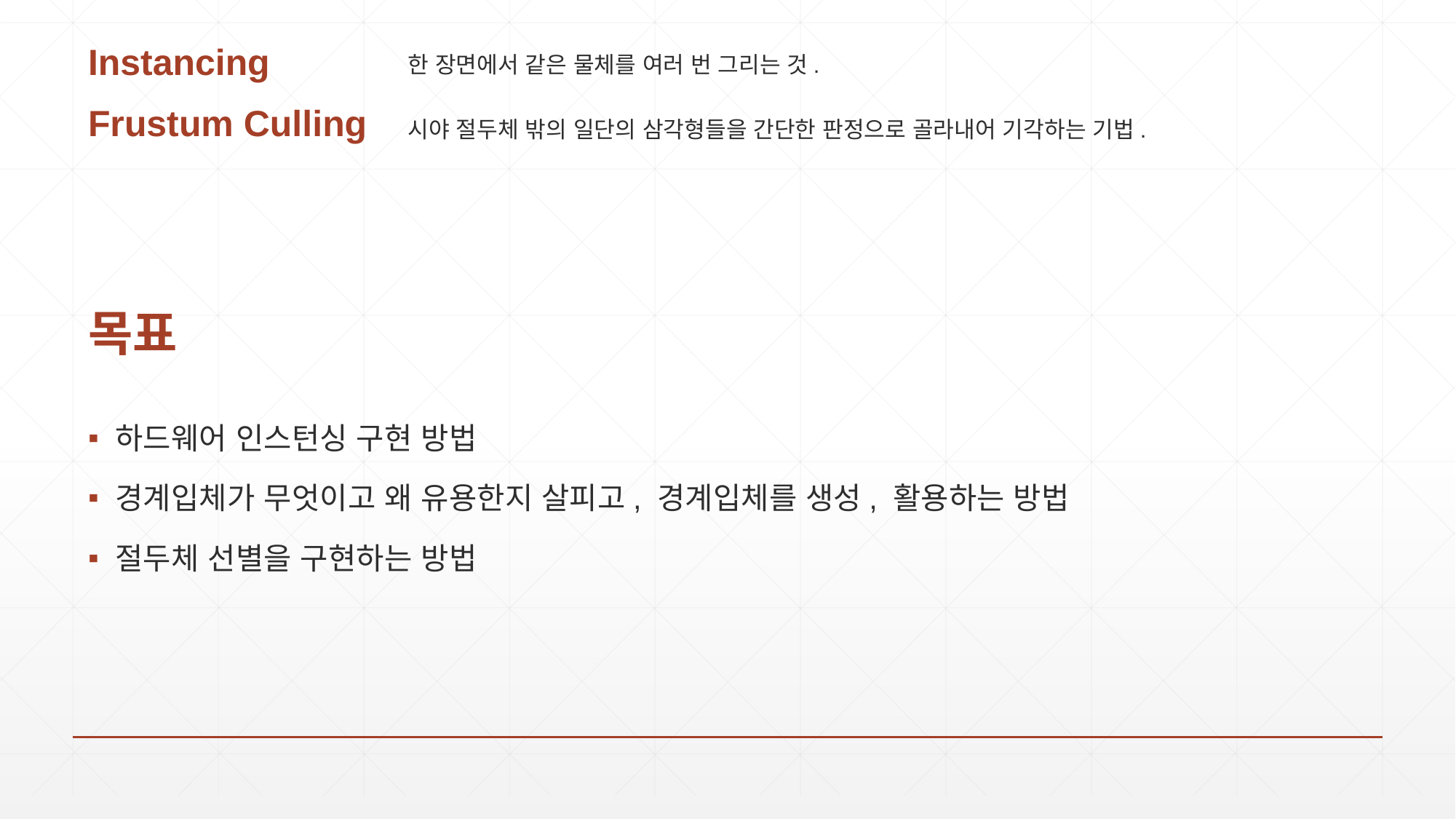

# Instancing
한 장면에서 같은 물체를 여러 번 그리는 것.
Frustum Culling
시야 절두체 밖의 일단의 삼각형들을 간단한 판정으로 골라내어 기각하는 기법.
목표
하드웨어 인스턴싱 구현 방법
경계입체가 무엇이고 왜 유용한지 살피고, 경계입체를 생성, 활용하는 방법
절두체 선별을 구현하는 방법